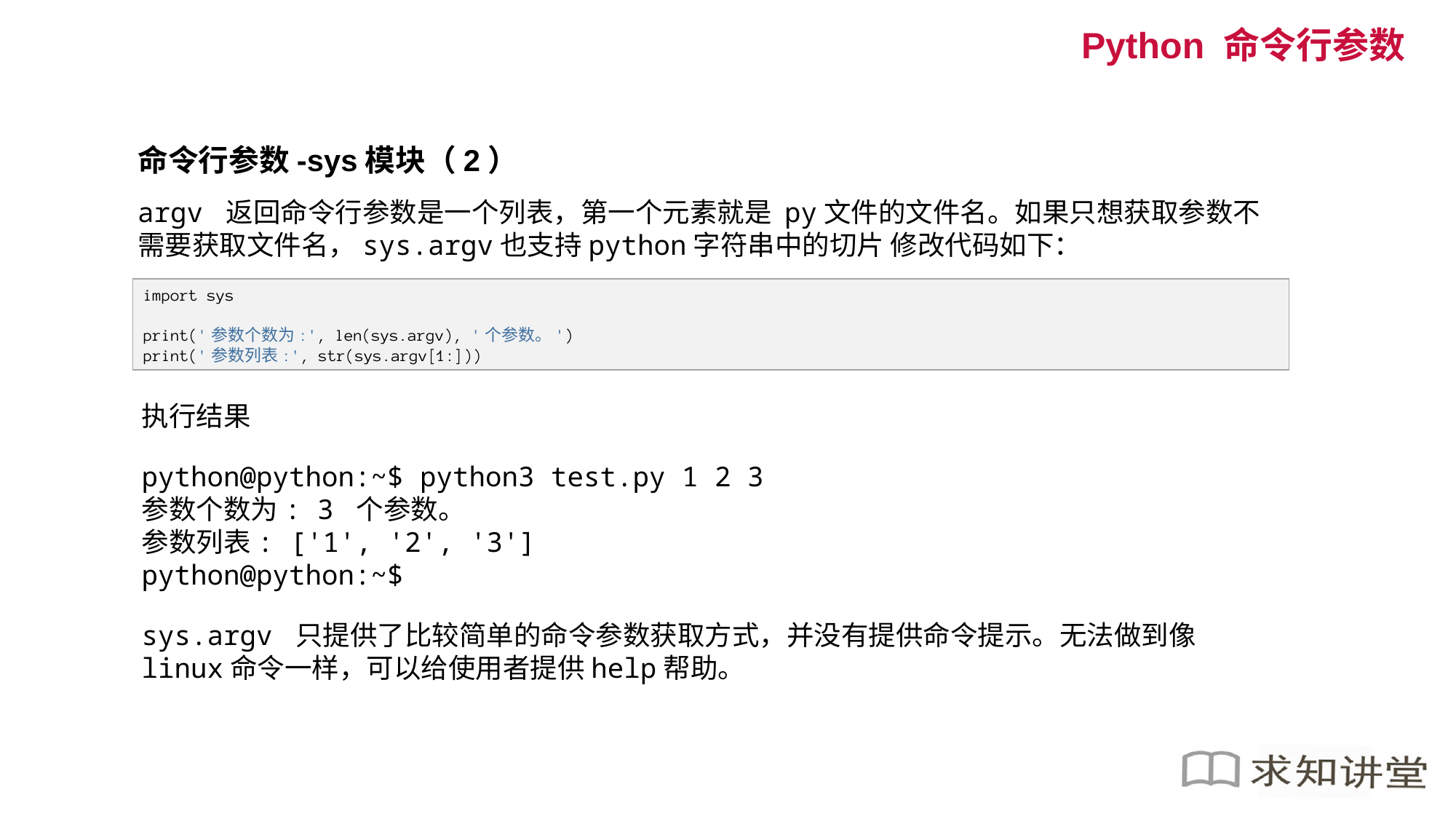

Python 命令行参数
命令行参数-sys模块（2）
argv 返回命令行参数是一个列表，第一个元素就是 py文件的文件名。如果只想获取参数不需要获取文件名，sys.argv也支持python字符串中的切片 修改代码如下：
import sys
print('参数个数为:', len(sys.argv), '个参数。')
print('参数列表:', str(sys.argv[1:]))
执行结果
python@python:~$ python3 test.py 1 2 3
参数个数为: 3 个参数。
参数列表: ['1', '2', '3']
python@python:~$
sys.argv 只提供了比较简单的命令参数获取方式，并没有提供命令提示。无法做到像linux命令一样，可以给使用者提供help帮助。